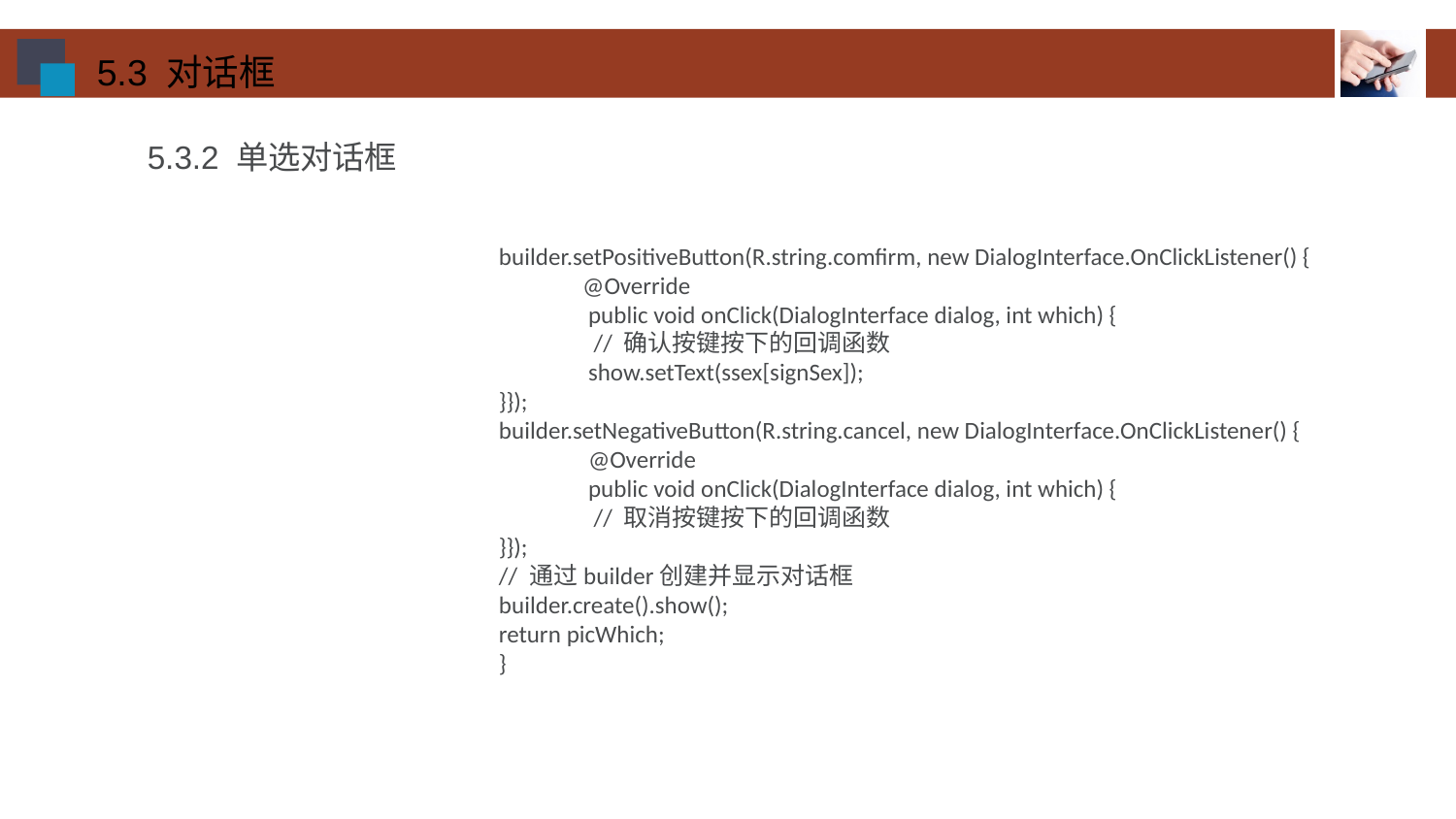

5.3 对话框

5.3.2 单选对话框

builder.setPositiveButton(R.string.comfirm, new DialogInterface.OnClickListener() {
               @Override
                public void onClick(DialogInterface dialog, int which) {
                 // 确认按键按下的回调函数
                show.setText(ssex[signSex]);
}});
builder.setNegativeButton(R.string.cancel, new DialogInterface.OnClickListener() {
                @Override
                public void onClick(DialogInterface dialog, int which) {
                 // 取消按键按下的回调函数
}});
// 通过builder创建并显示对话框
builder.create().show();
return picWhich;
}